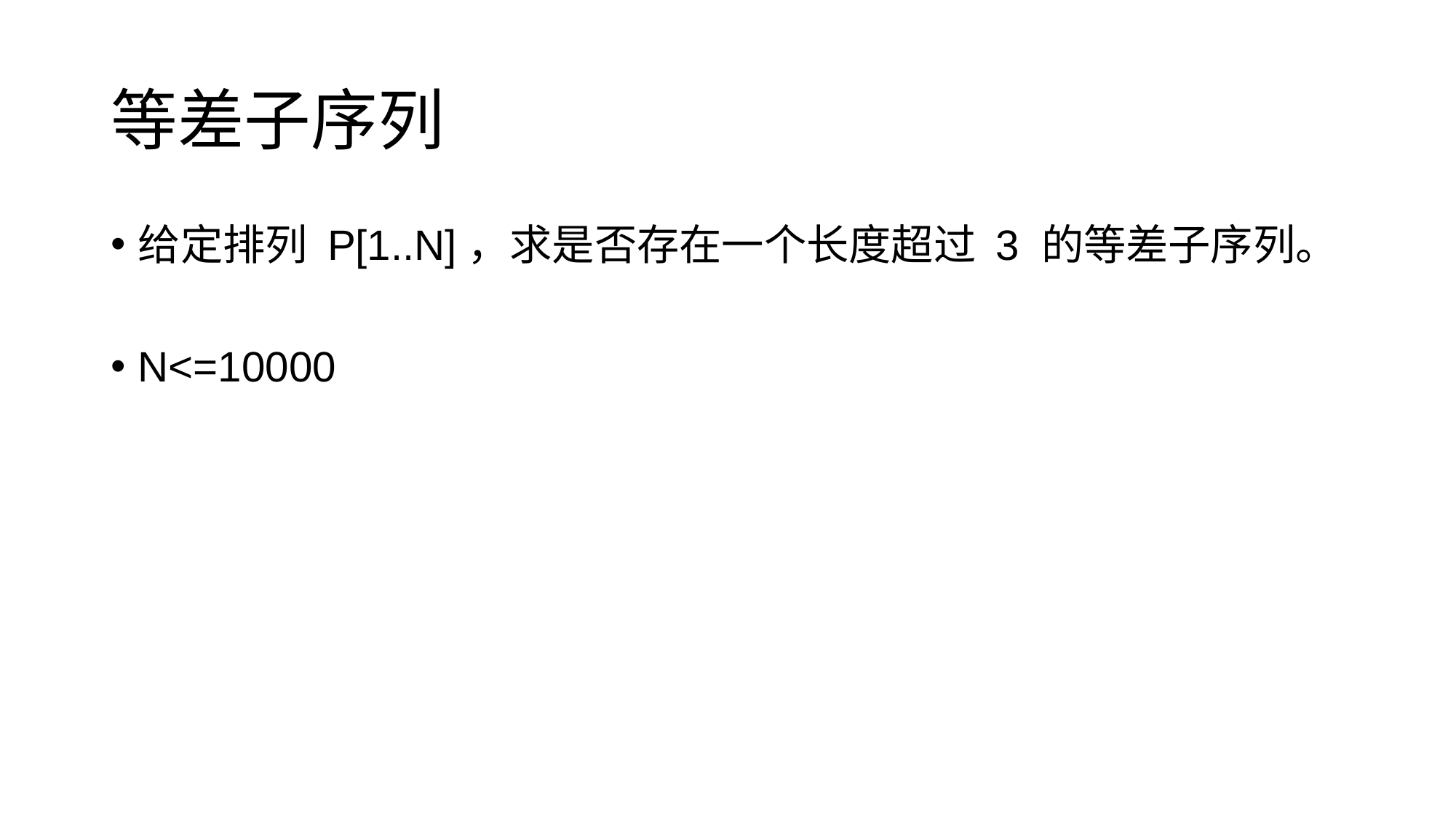

# 等差子序列
给定排列 P[1..N]，求是否存在一个长度超过 3 的等差子序列。

N<=10000